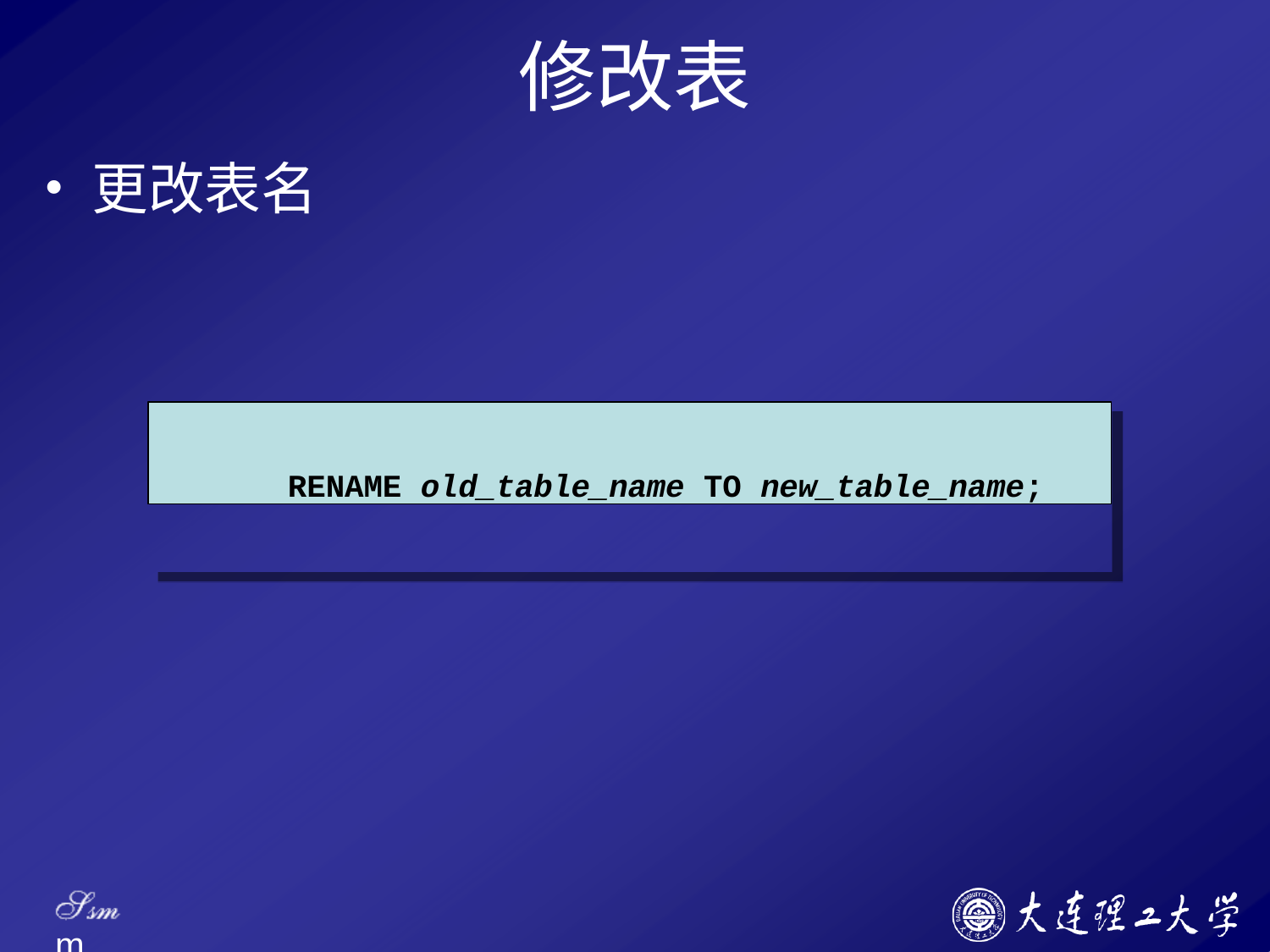

# 修改表
更改表名

RENAME old_table_name TO new_table_name;

Ssm